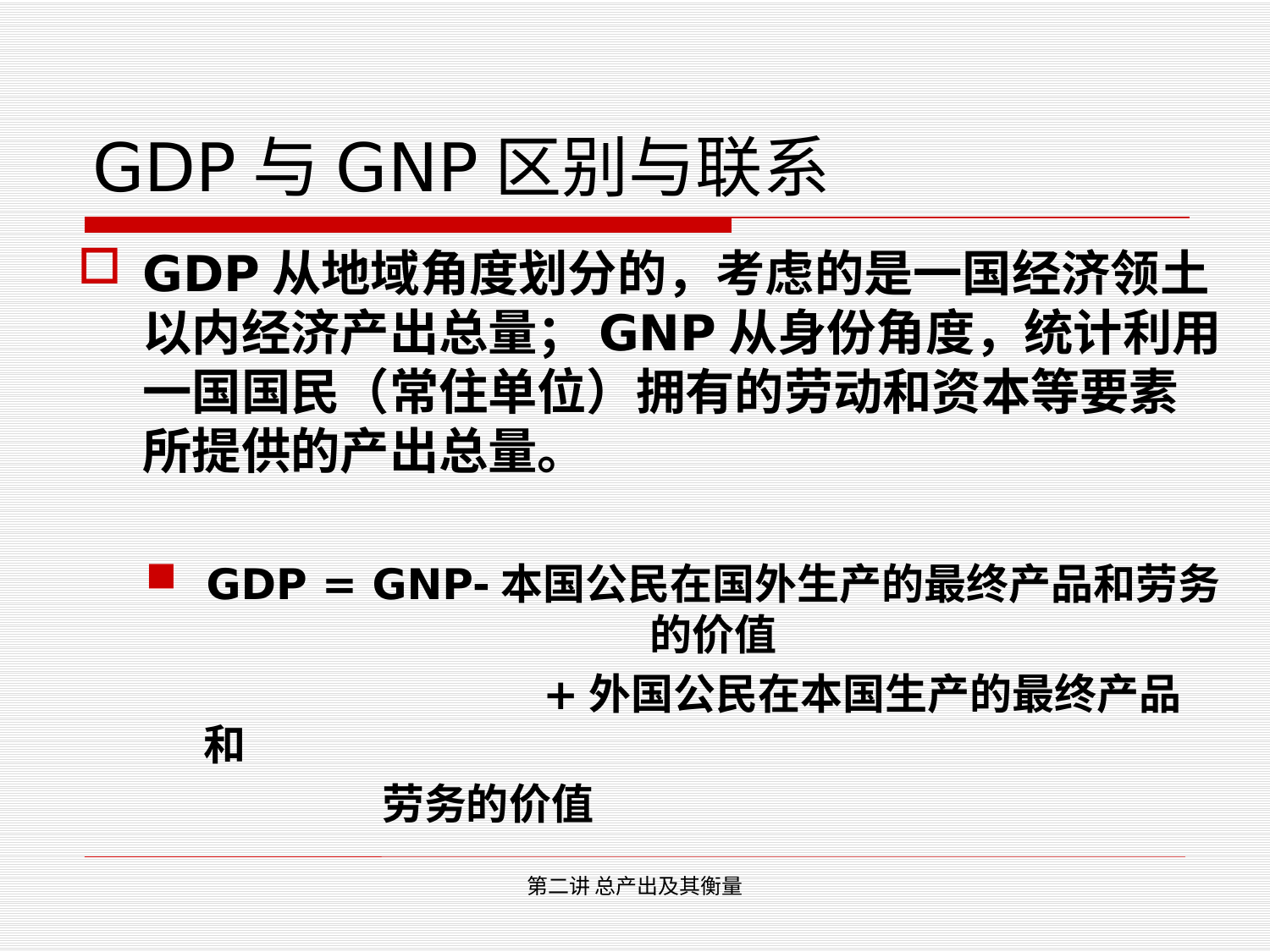

# GDP与GNP区别与联系
GDP从地域角度划分的，考虑的是一国经济领土以内经济产出总量；GNP从身份角度，统计利用一国国民（常住单位）拥有的劳动和资本等要素所提供的产出总量。

GDP = GNP-本国公民在国外生产的最终产品和劳务的价值
                           +外国公民在本国生产的最终产品和
                        劳务的价值

第二讲 总产出及其衡量